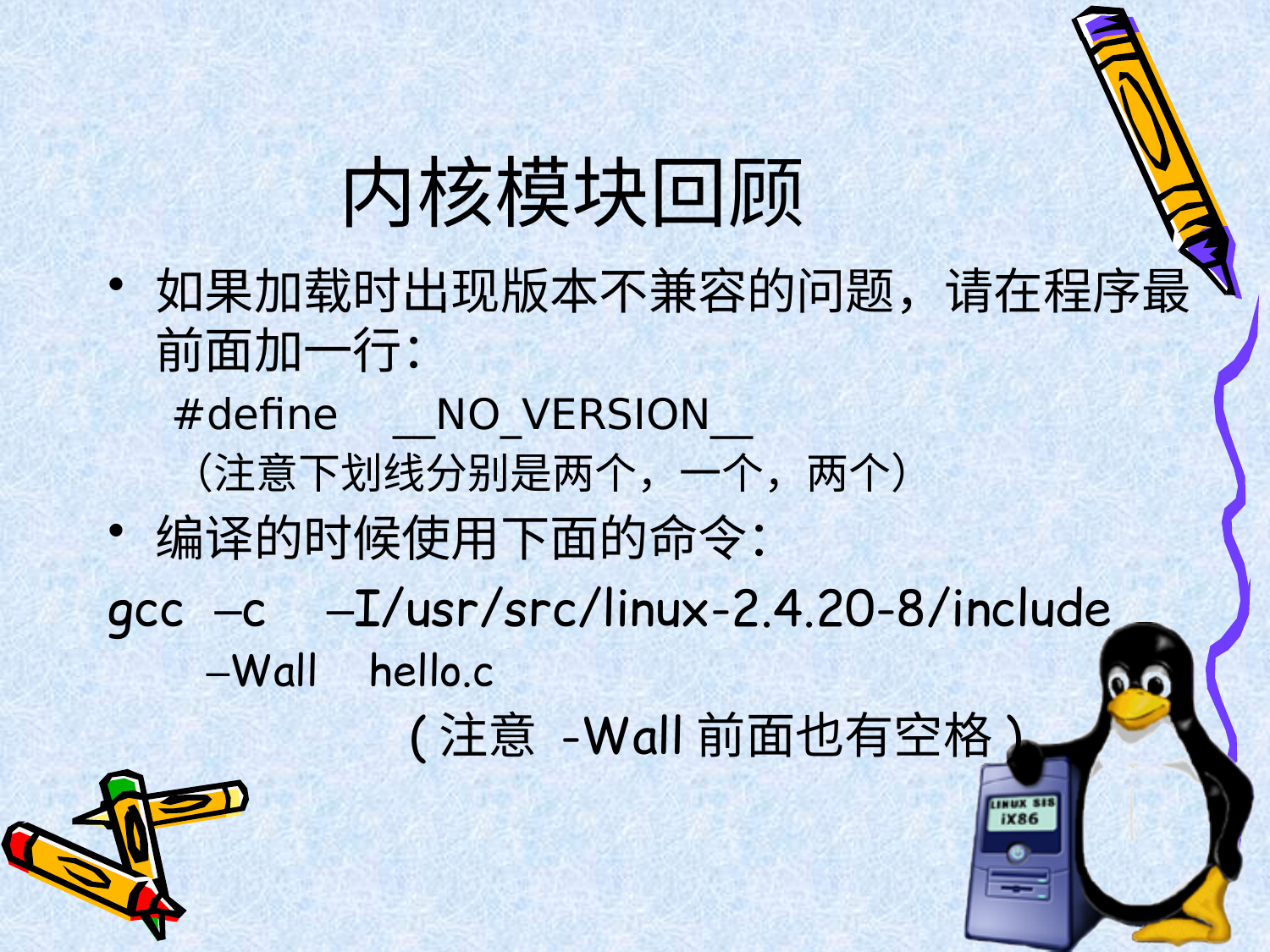

# 内核模块回顾
如果加载时出现版本不兼容的问题，请在程序最前面加一行：
#define    __NO_VERSION__
（注意下划线分别是两个，一个，两个）
编译的时候使用下面的命令：
gcc  –c    –I/usr/src/linux-2.4.20-8/include
	    –Wall    hello.c
			(注意 -Wall前面也有空格)